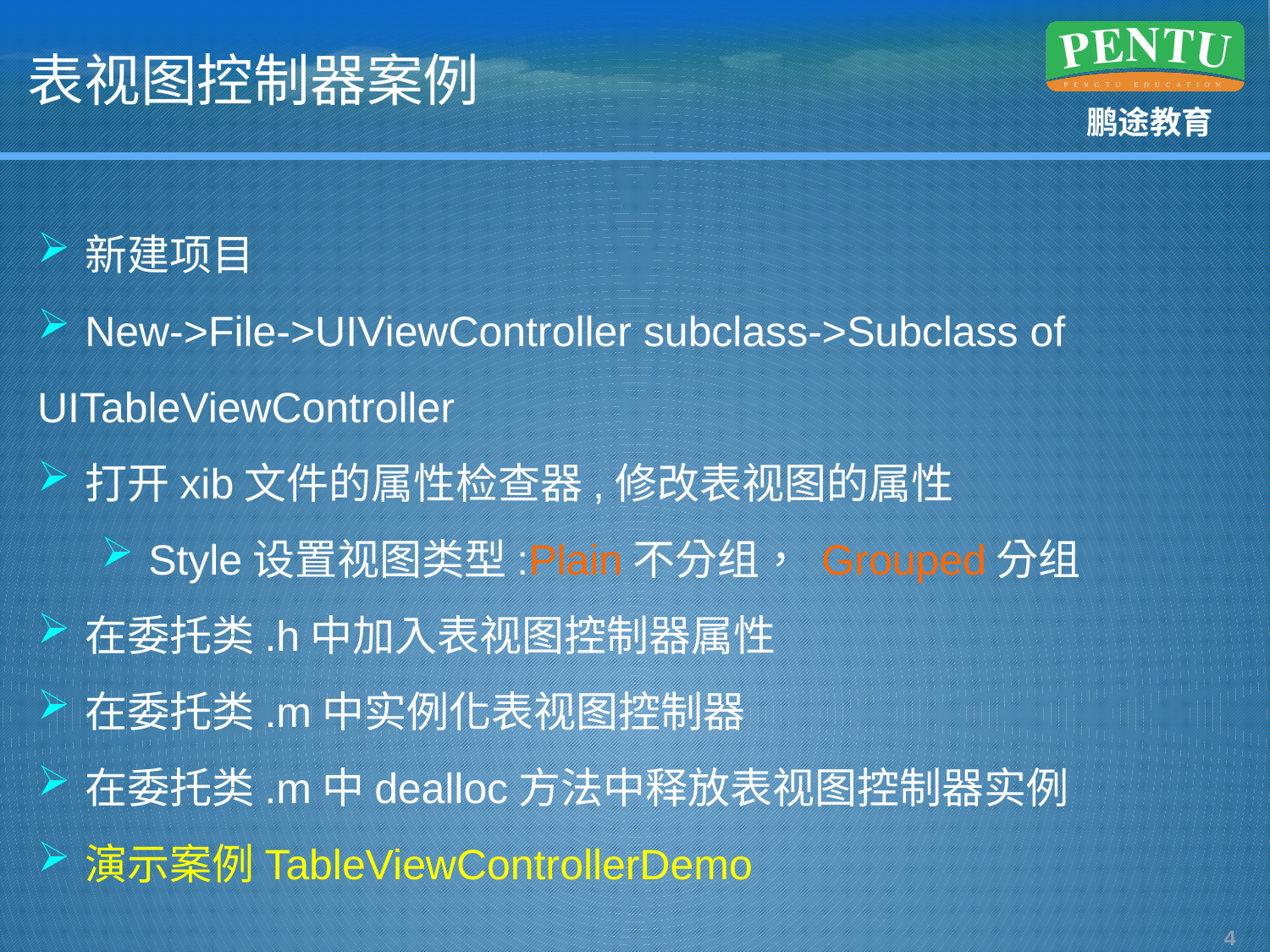

# 表视图控制器案例
新建项目
New->File->UIViewController subclass->Subclass of
UITableViewController
打开xib文件的属性检查器,修改表视图的属性
Style设置视图类型:Plain不分组， Grouped分组
在委托类.h中加入表视图控制器属性
在委托类.m中实例化表视图控制器
在委托类.m中dealloc方法中释放表视图控制器实例
演示案例TableViewControllerDemo
4